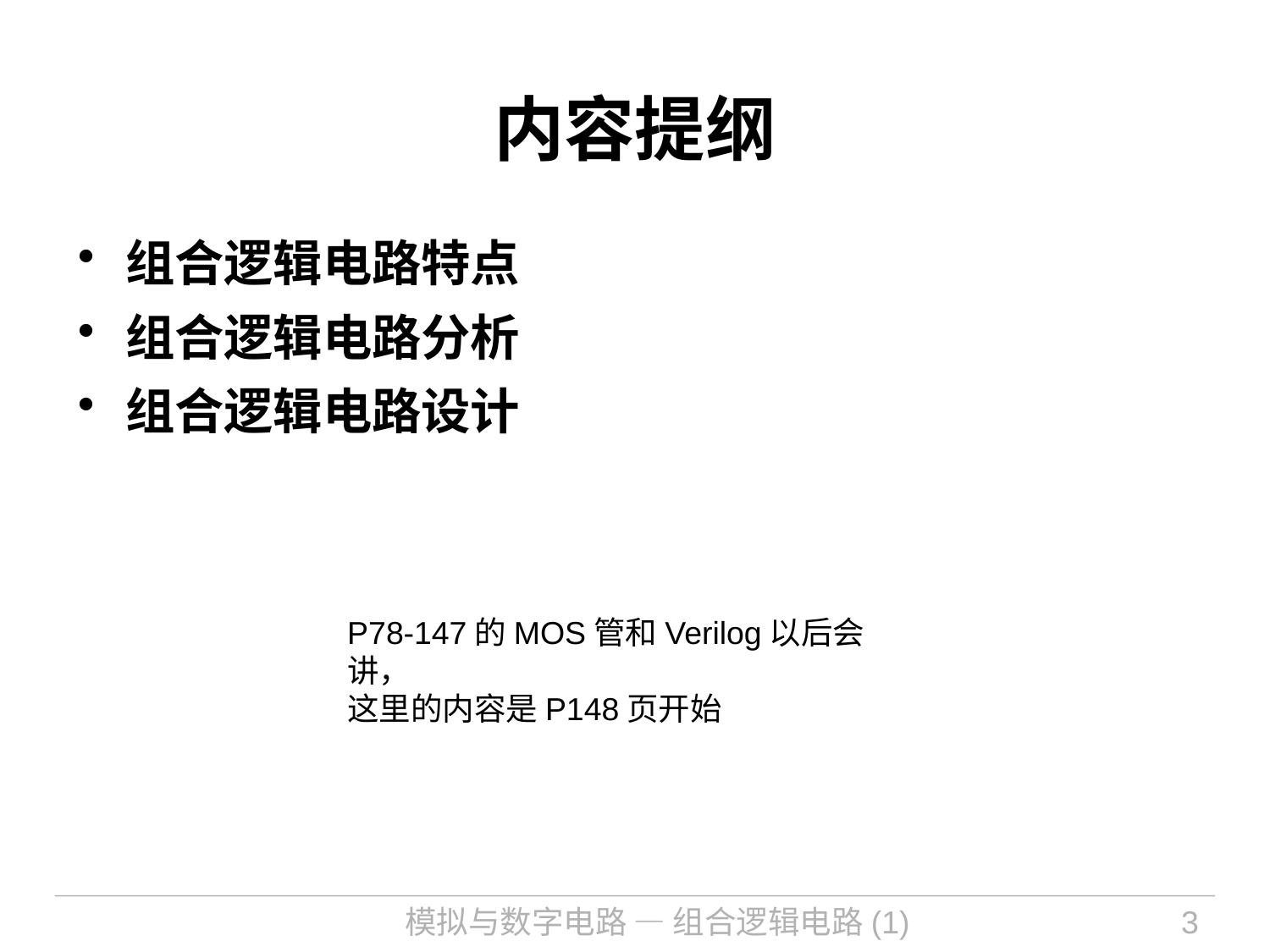

内容提纲
组合逻辑电路特点
组合逻辑电路分析
组合逻辑电路设计

P78-147的MOS管和Verilog以后会讲，
这里的内容是P148页开始

模拟与数字电路 — 组合逻辑电路(1)
3
3